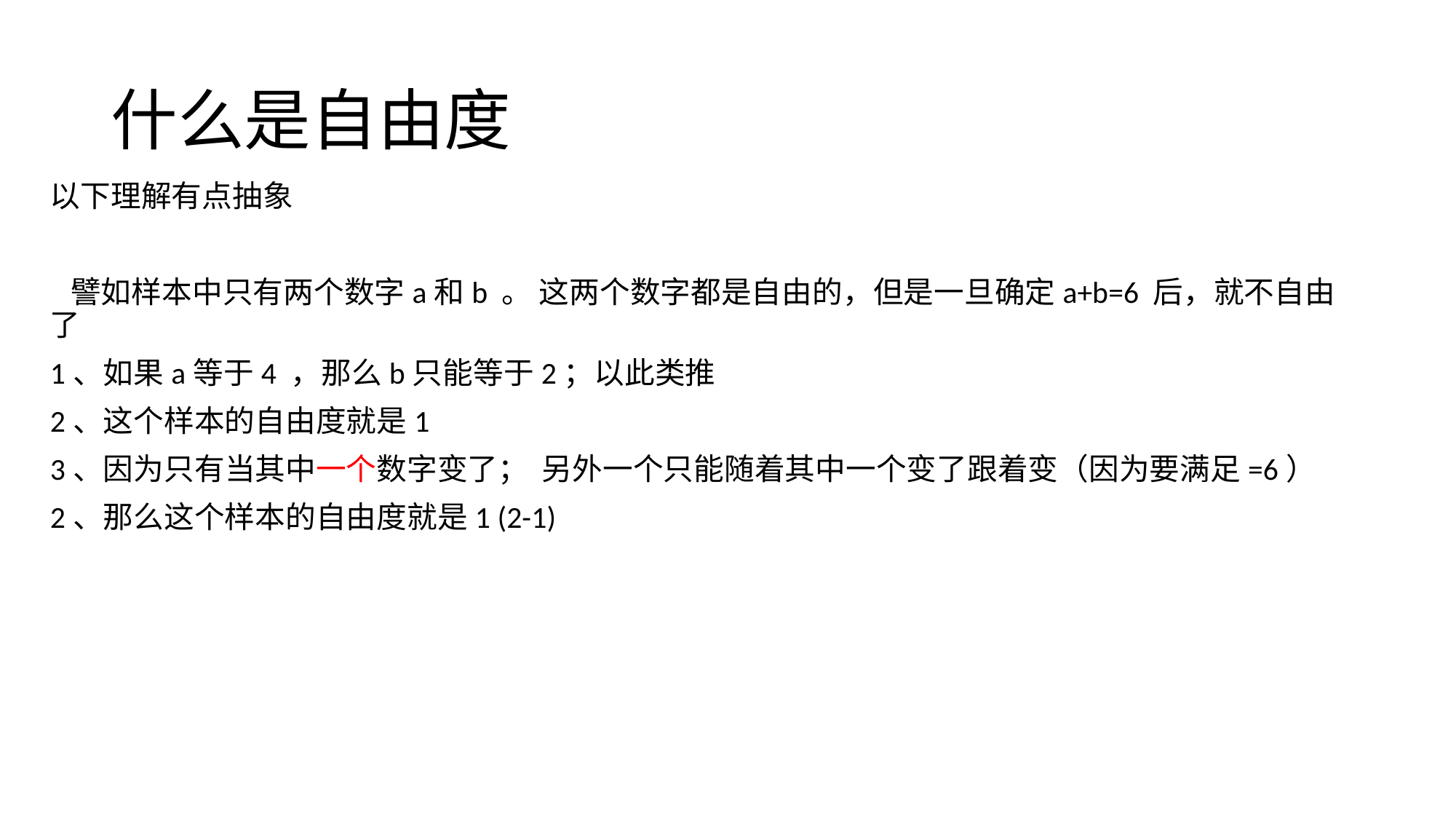

# 什么是自由度
以下理解有点抽象

  譬如样本中只有两个数字a和b 。 这两个数字都是自由的，但是一旦确定a+b=6 后，就不自由了
1、如果a等于4 ，那么b只能等于2；以此类推
2、这个样本的自由度就是1
3、因为只有当其中一个数字变了；  另外一个只能随着其中一个变了跟着变（因为要满足=6）
2、那么这个样本的自由度就是1 (2-1)